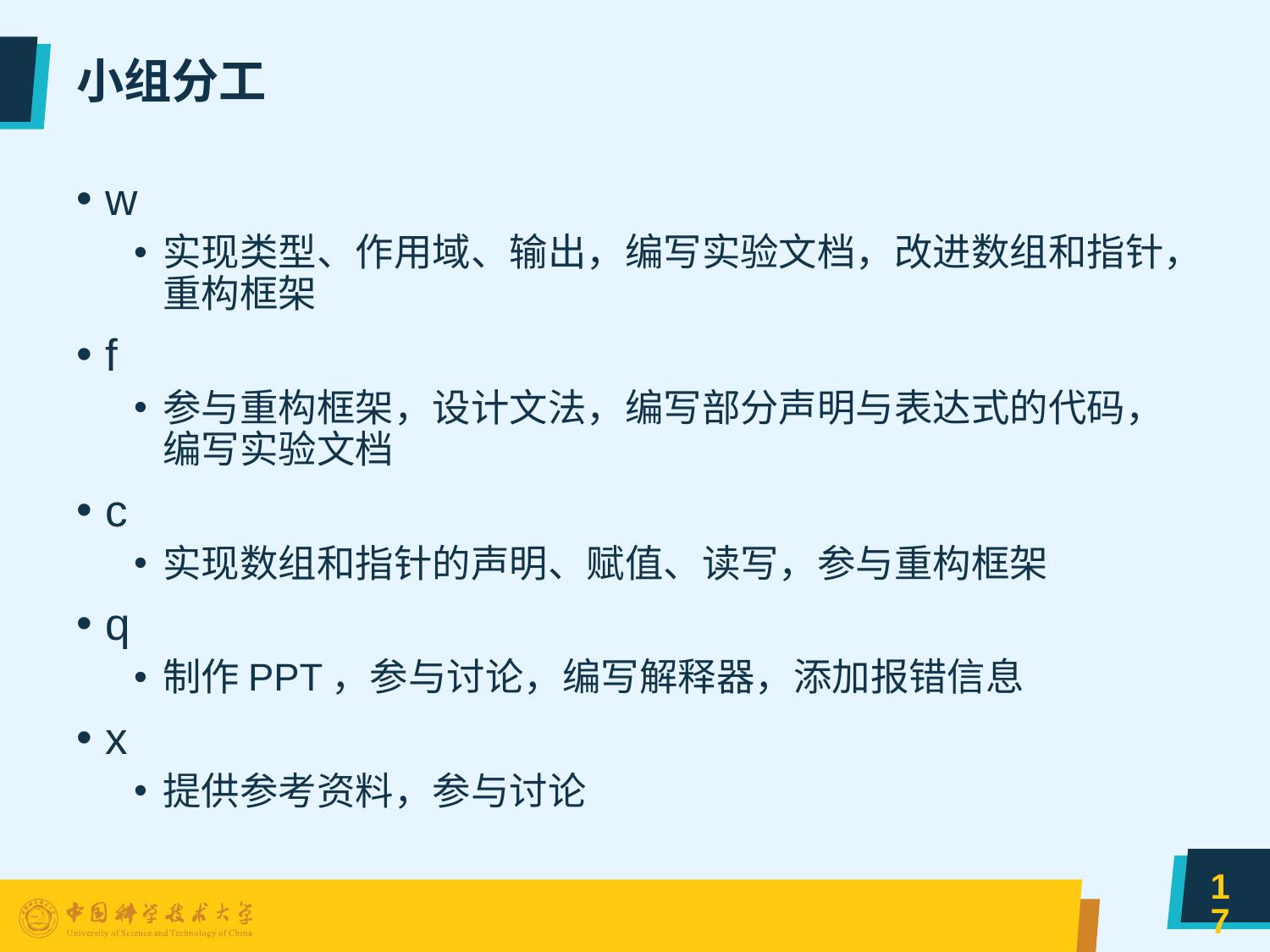

# 小组分工
w
实现类型、作用域、输出，编写实验文档，改进数组和指针，重构框架
f
参与重构框架，设计文法，编写部分声明与表达式的代码，编写实验文档
c
实现数组和指针的声明、赋值、读写，参与重构框架
q
制作PPT，参与讨论，编写解释器，添加报错信息
x
提供参考资料，参与讨论
17